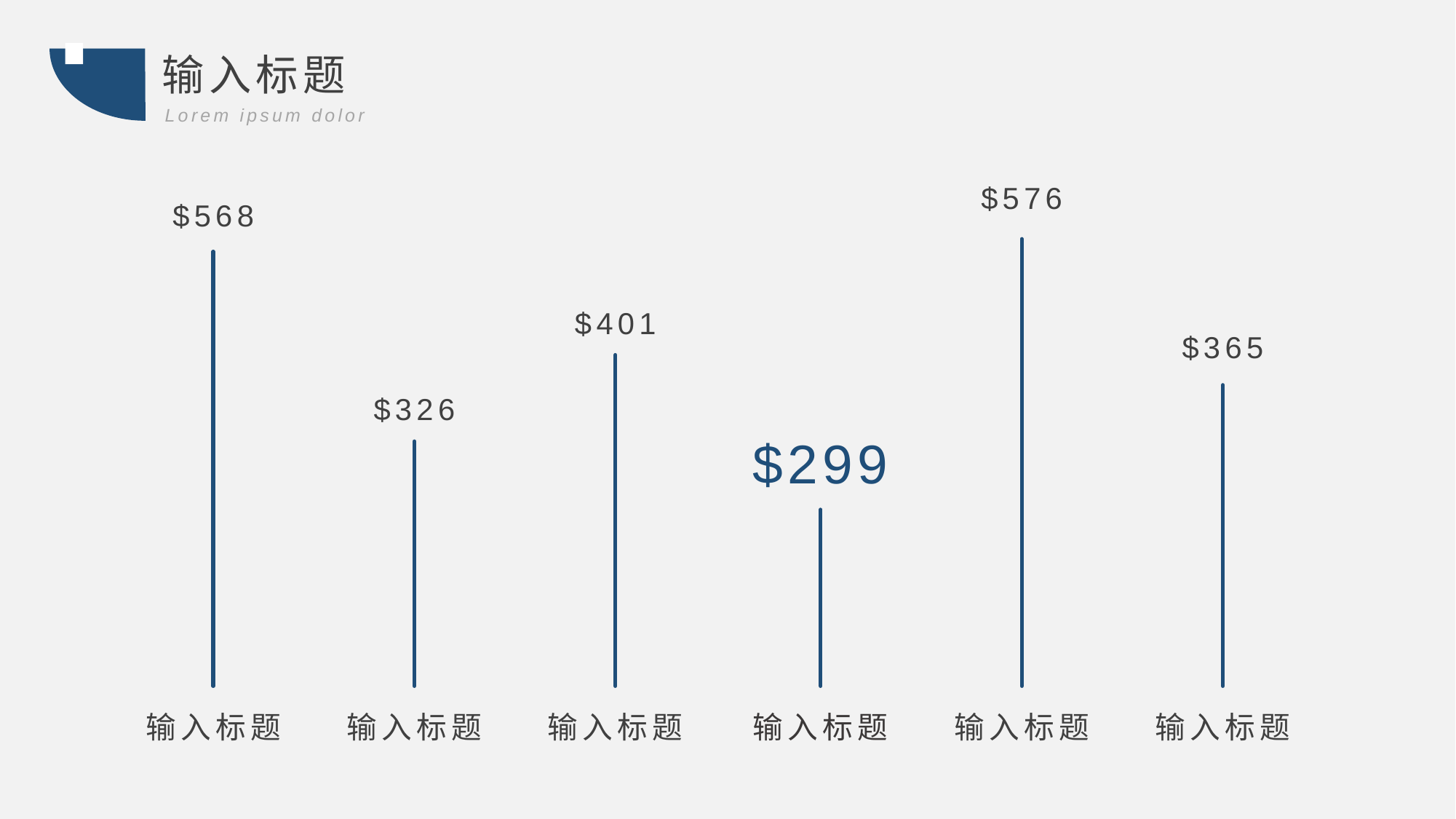

输入标题
Lorem ipsum dolor
$576
输入标题
$568
输入标题
$401
输入标题
$365
输入标题
$326
输入标题
$299
输入标题